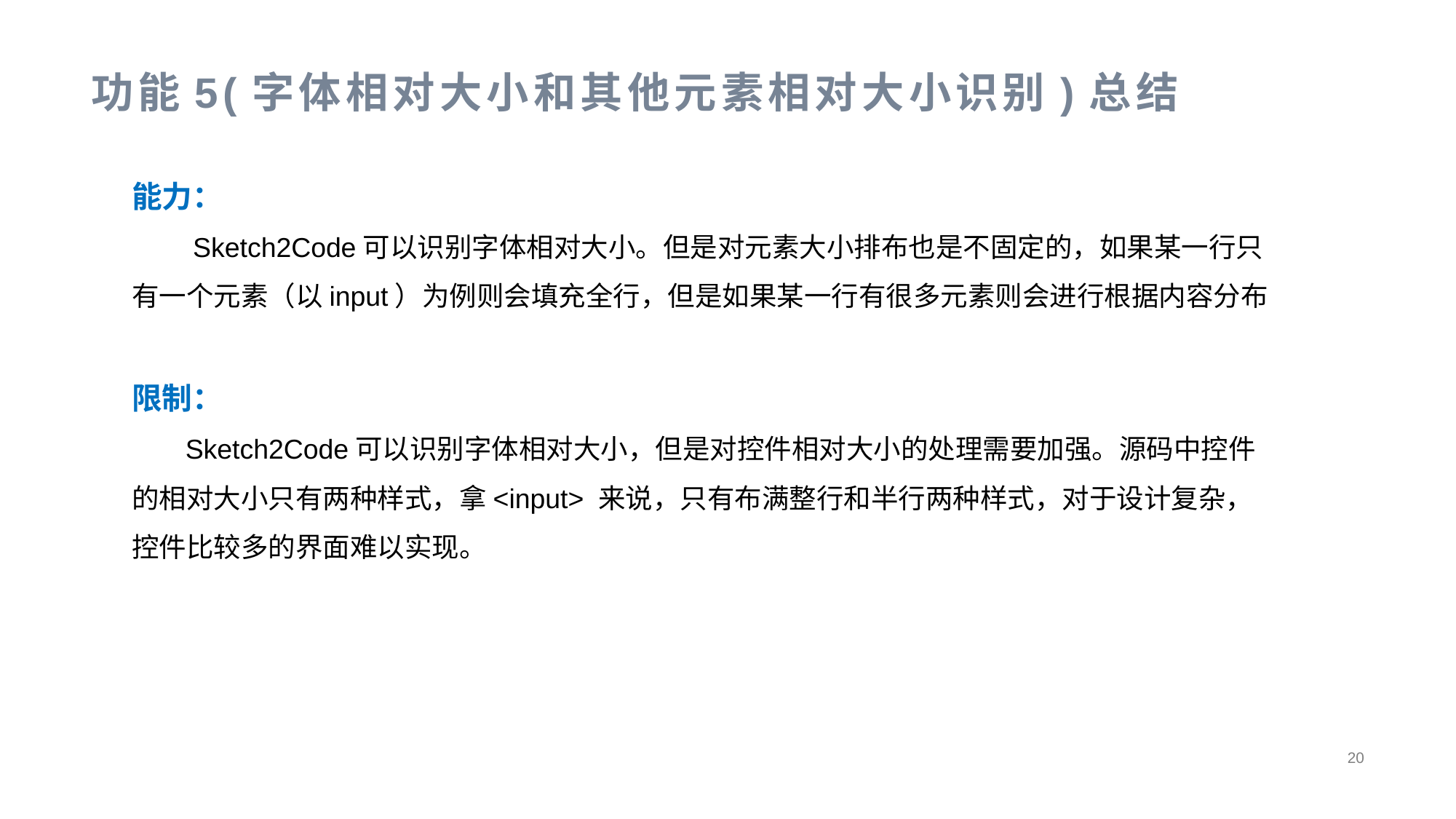

# 功能5(字体相对大小和其他元素相对大小识别)总结
能力：
        Sketch2Code可以识别字体相对大小。但是对元素大小排布也是不固定的，如果某一行只有一个元素（以input）为例则会填充全行，但是如果某一行有很多元素则会进行根据内容分布

限制：
       Sketch2Code可以识别字体相对大小，但是对控件相对大小的处理需要加强。源码中控件的相对大小只有两种样式，拿<input> 来说，只有布满整行和半行两种样式，对于设计复杂，控件比较多的界面难以实现。

20